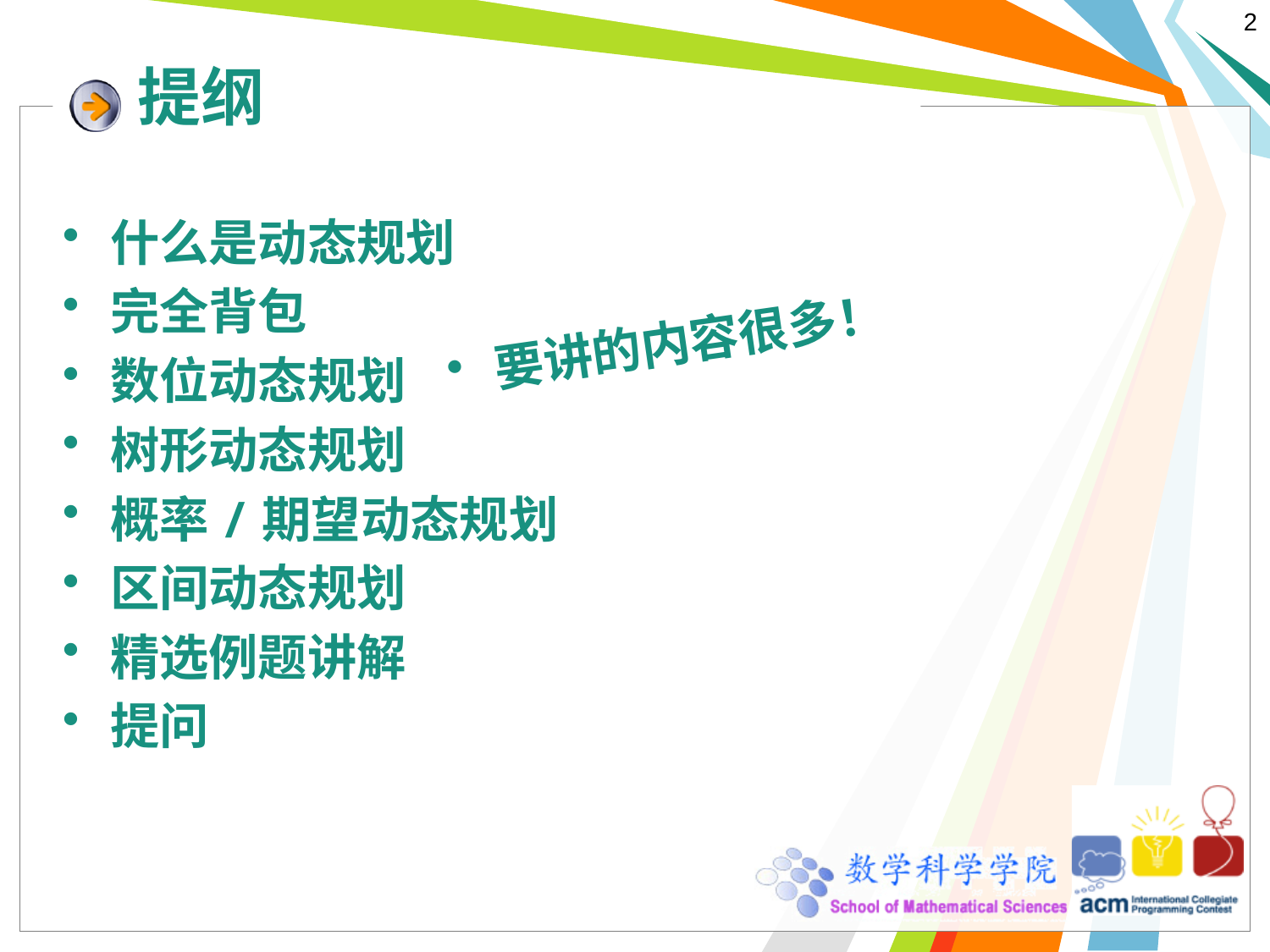

# 提纲

什么是动态规划
完全背包
数位动态规划
树形动态规划
概率/期望动态规划
区间动态规划
精选例题讲解
提问
要讲的内容很多！